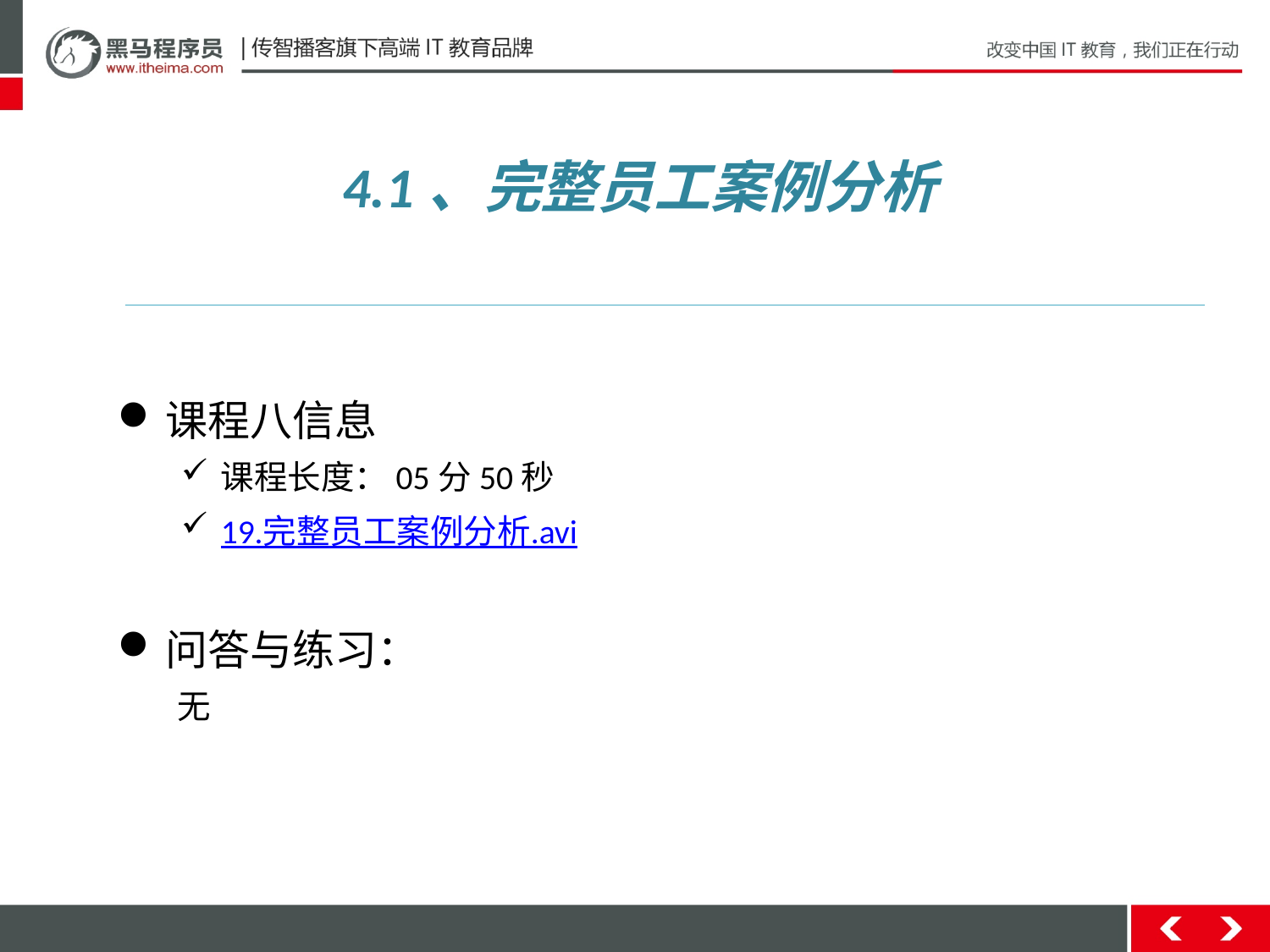

4.1、完整员工案例分析

课程八信息
课程长度：05分50秒
19.完整员工案例分析.avi

问答与练习：
       无